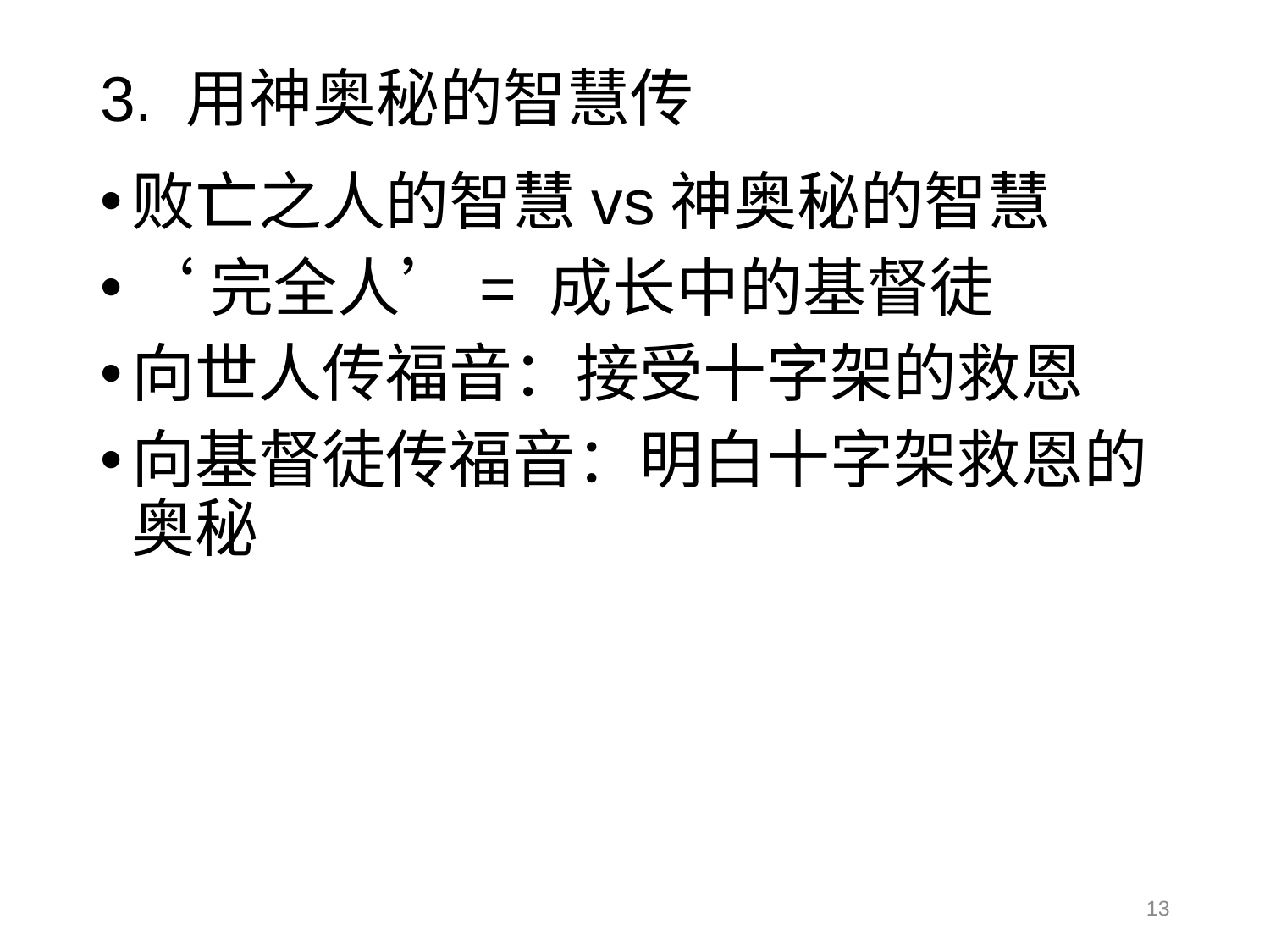

# 3. 用神奥秘的智慧传
败亡之人的智慧vs神奥秘的智慧
‘完全人’= 成长中的基督徒
向世人传福音：接受十字架的救恩
向基督徒传福音：明白十字架救恩的奥秘

13